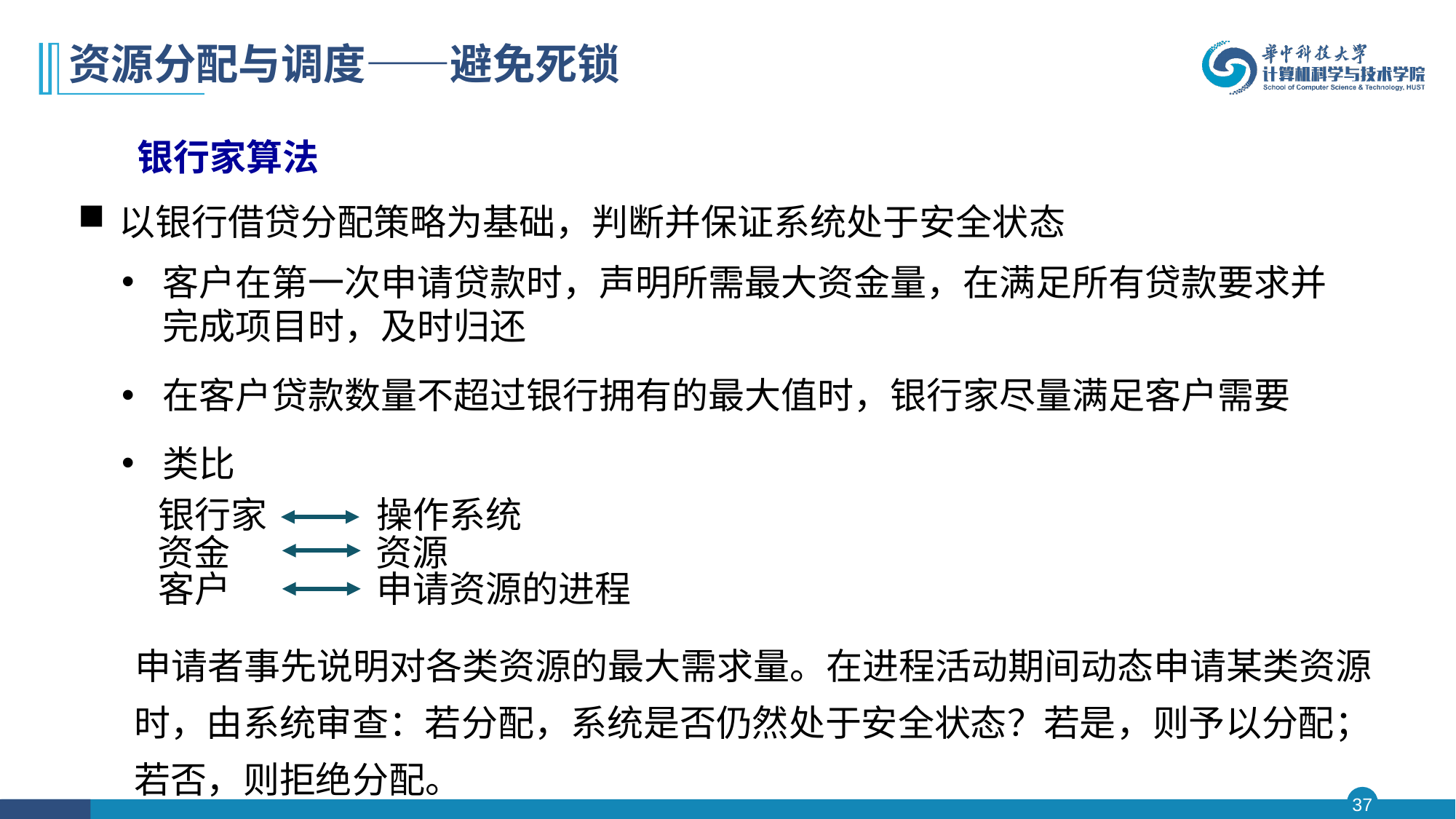

# 资源分配与调度——避免死锁
银行家算法
以银行借贷分配策略为基础，判断并保证系统处于安全状态
客户在第一次申请贷款时，声明所需最大资金量，在满足所有贷款要求并完成项目时，及时归还
在客户贷款数量不超过银行拥有的最大值时，银行家尽量满足客户需要
类比
银行家　　　操作系统
资金　　　　资源
客户　　　　申请资源的进程
    申请者事先说明对各类资源的最大需求量。在进程活动期间动态申请某类资源时，由系统审查：若分配，系统是否仍然处于安全状态？若是，则予以分配；若否，则拒绝分配。